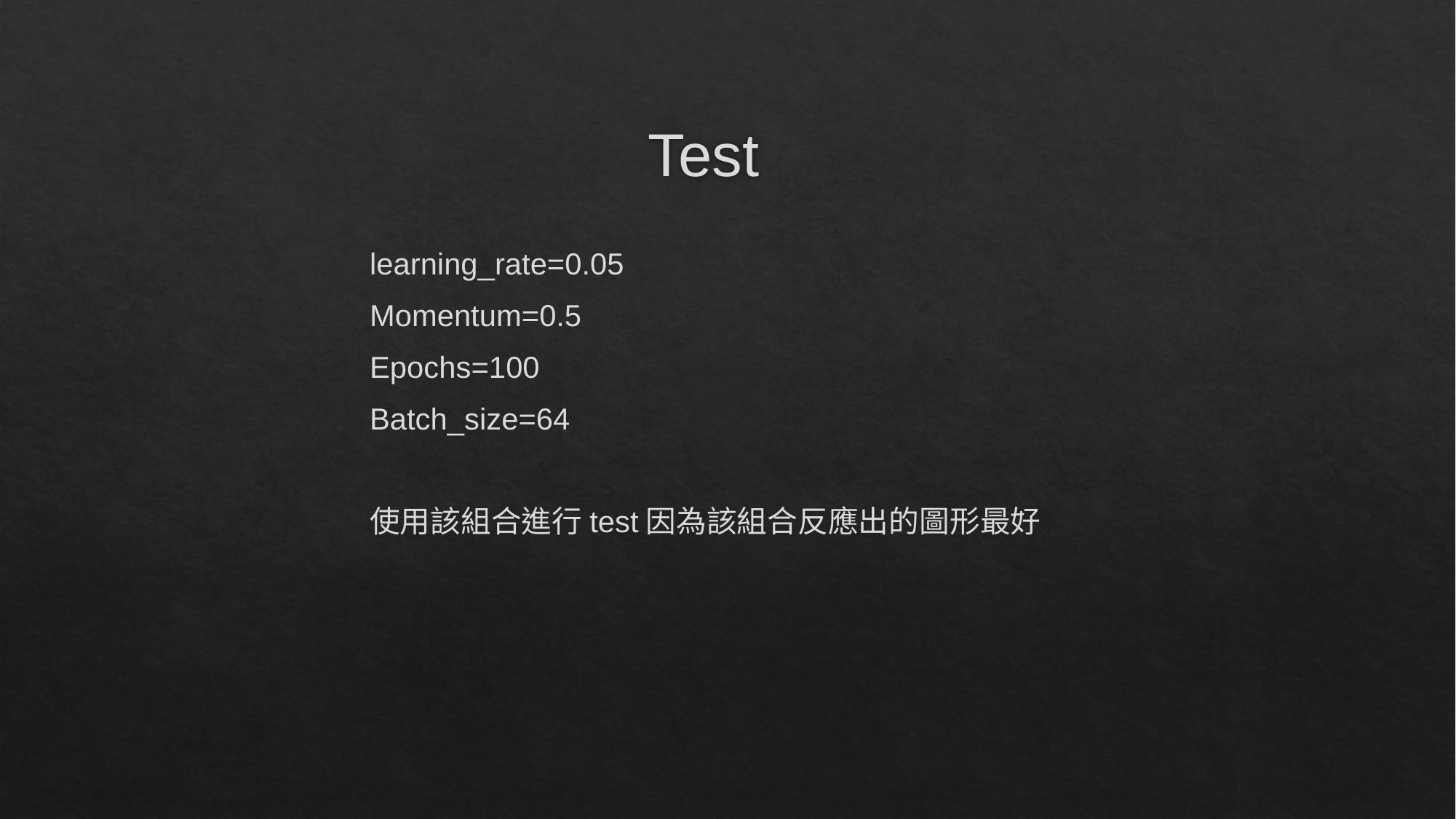

# Test
learning_rate=0.05
Momentum=0.5
Epochs=100
Batch_size=64

使用該組合進行test因為該組合反應出的圖形最好